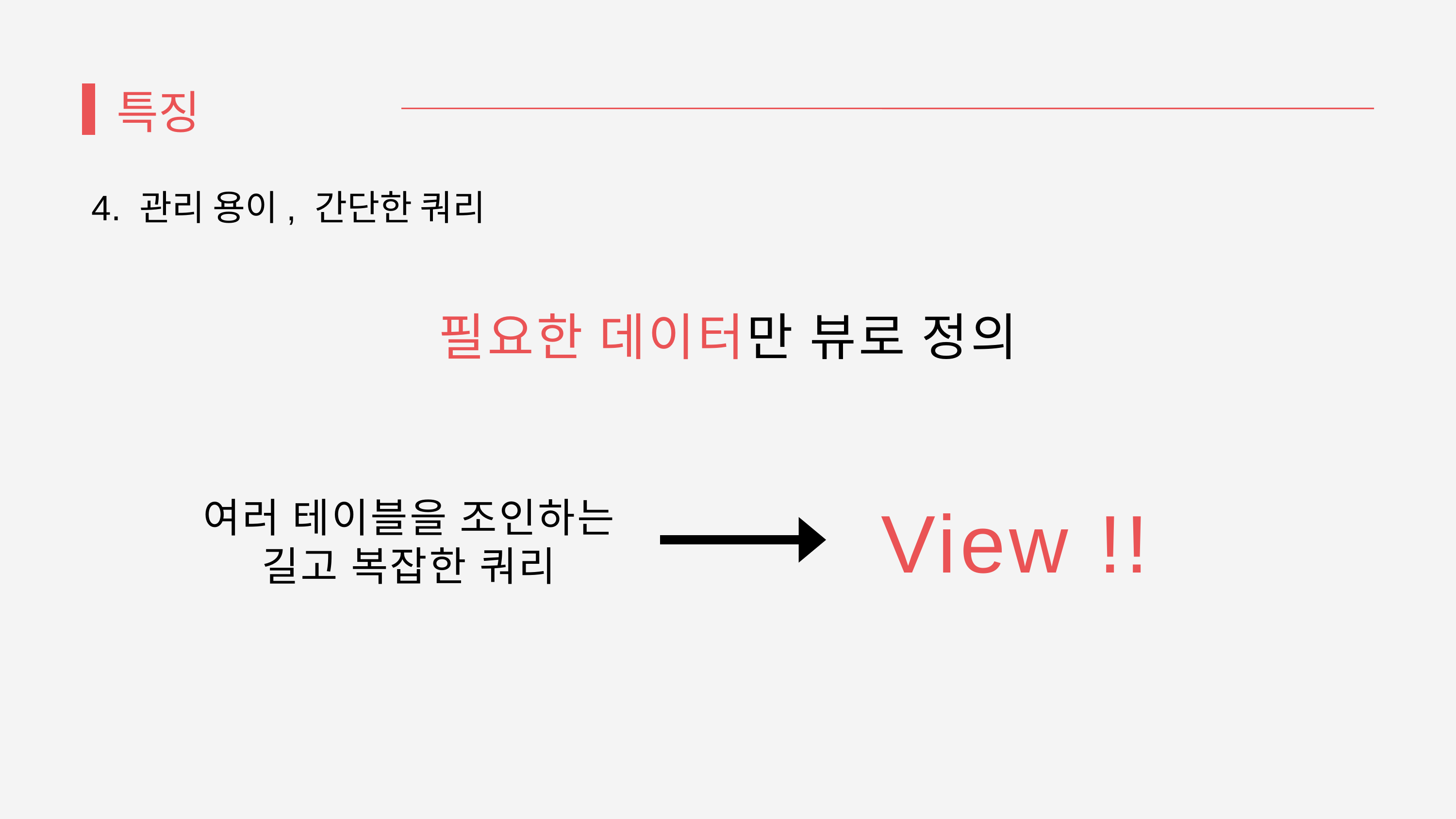

특징

 4. 관리 용이, 간단한 쿼리
필요한 데이터만 뷰로 정의
View !!
여러 테이블을 조인하는
길고 복잡한 쿼리